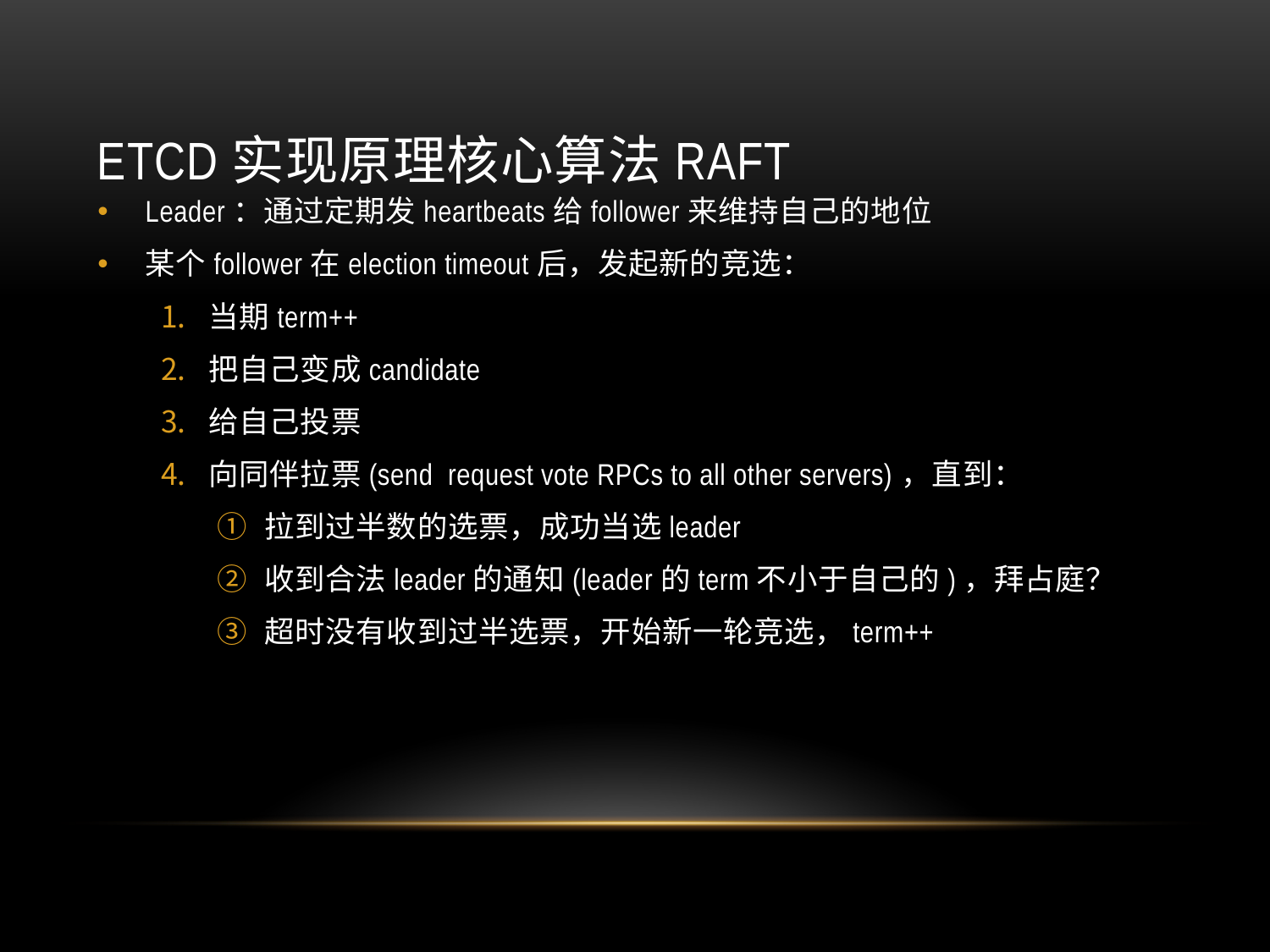

# ETCD实现原理核心算法RAFT
Leader：通过定期发heartbeats给follower来维持自己的地位
某个follower在election timeout后，发起新的竞选：
当期term++
把自己变成candidate
给自己投票
向同伴拉票(send  request vote RPCs to all other servers)，直到：
拉到过半数的选票，成功当选leader
收到合法leader的通知(leader的term不小于自己的)，拜占庭？
超时没有收到过半选票，开始新一轮竞选，term++